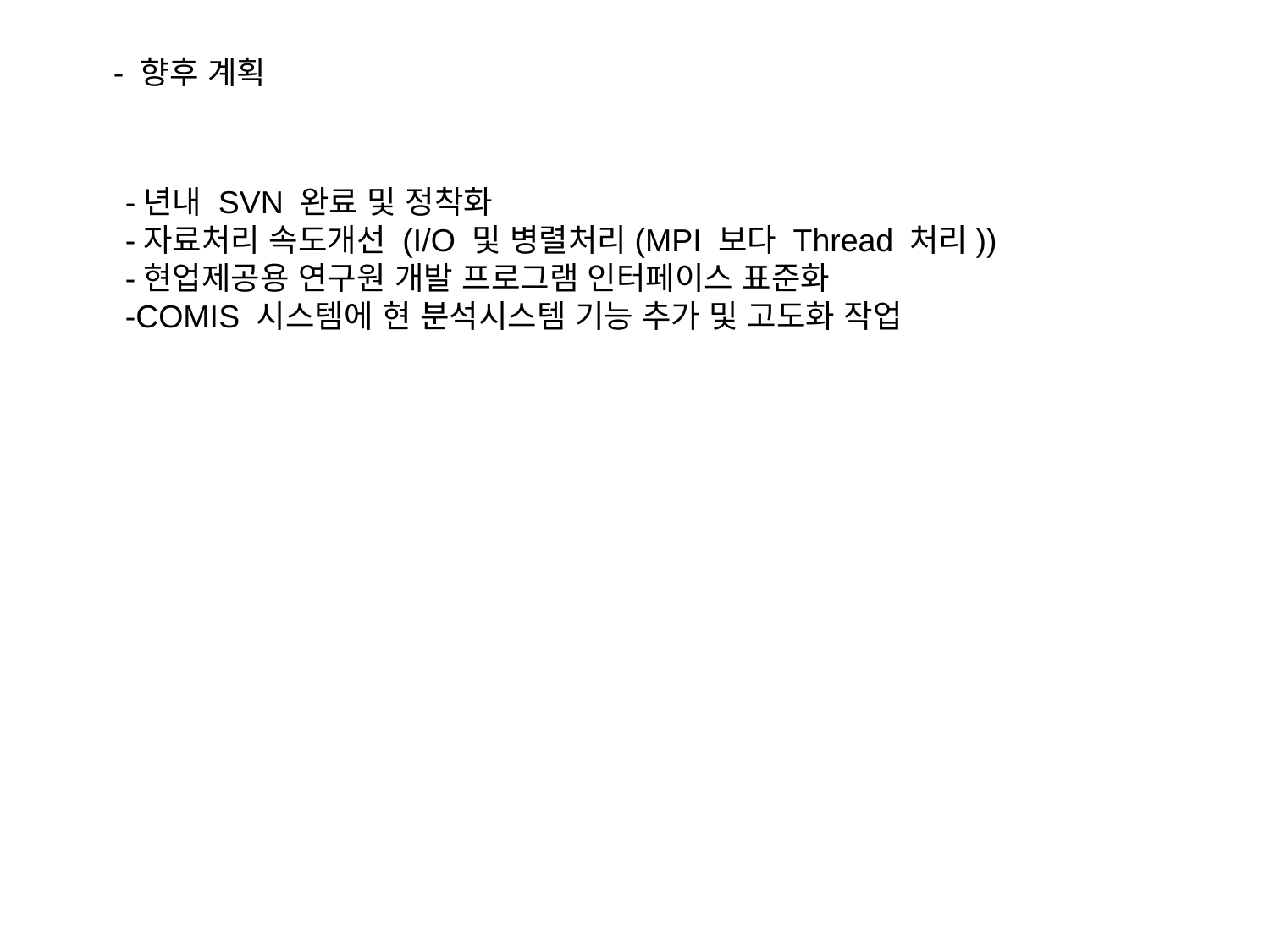

- 향후 계획
  -년내 SVN 완료 및 정착화
  -자료처리 속도개선 (I/O 및 병렬처리(MPI 보다 Thread 처리))
  -현업제공용 연구원 개발 프로그램 인터페이스 표준화
  -COMIS 시스템에 현 분석시스템 기능 추가 및 고도화 작업